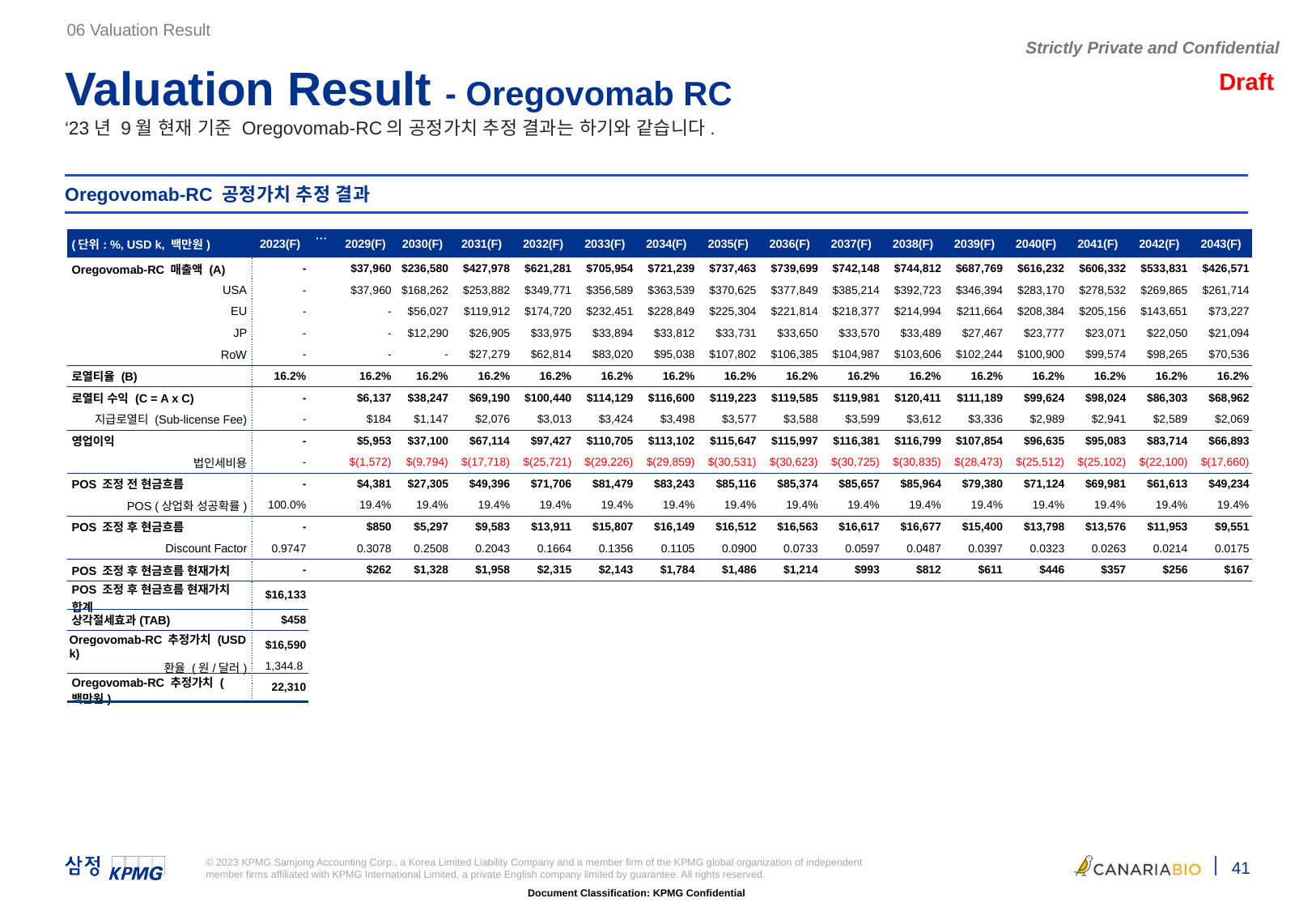

06 Valuation Result

Valuation Result - Oregovomab RC
‘23년 9월 현재 기준 Oregovomab-RC의 공정가치 추정 결과는 하기와 같습니다.
Oregovomab-RC 공정가치 추정 결과
| (단위: %, USD k, 백만원) | 2023(F) | … | 2029(F) | 2030(F) | 2031(F) | 2032(F) | 2033(F) | 2034(F) | 2035(F) | 2036(F) | 2037(F) | 2038(F) | 2039(F) | 2040(F) | 2041(F) | 2042(F) | 2043(F) |
| --- | --- | --- | --- | --- | --- | --- | --- | --- | --- | --- | --- | --- | --- | --- | --- | --- | --- |
| Oregovomab-RC 매출액 (A) | - |  | $37,960 | $236,580 | $427,978 | $621,281 | $705,954 | $721,239 | $737,463 | $739,699 | $742,148 | $744,812 | $687,769 | $616,232 | $606,332 | $533,831 | $426,571 |
| USA | - |  | $37,960 | $168,262 | $253,882 | $349,771 | $356,589 | $363,539 | $370,625 | $377,849 | $385,214 | $392,723 | $346,394 | $283,170 | $278,532 | $269,865 | $261,714 |
| EU | - |  | - | $56,027 | $119,912 | $174,720 | $232,451 | $228,849 | $225,304 | $221,814 | $218,377 | $214,994 | $211,664 | $208,384 | $205,156 | $143,651 | $73,227 |
| JP | - |  | - | $12,290 | $26,905 | $33,975 | $33,894 | $33,812 | $33,731 | $33,650 | $33,570 | $33,489 | $27,467 | $23,777 | $23,071 | $22,050 | $21,094 |
| RoW | - |  | - | - | $27,279 | $62,814 | $83,020 | $95,038 | $107,802 | $106,385 | $104,987 | $103,606 | $102,244 | $100,900 | $99,574 | $98,265 | $70,536 |
| 로열티율 (B) | 16.2% |  | 16.2% | 16.2% | 16.2% | 16.2% | 16.2% | 16.2% | 16.2% | 16.2% | 16.2% | 16.2% | 16.2% | 16.2% | 16.2% | 16.2% | 16.2% |
| 로열티 수익 (C = A x C) | - |  | $6,137 | $38,247 | $69,190 | $100,440 | $114,129 | $116,600 | $119,223 | $119,585 | $119,981 | $120,411 | $111,189 | $99,624 | $98,024 | $86,303 | $68,962 |
| 지급로열티 (Sub-license Fee) | - |  | $184 | $1,147 | $2,076 | $3,013 | $3,424 | $3,498 | $3,577 | $3,588 | $3,599 | $3,612 | $3,336 | $2,989 | $2,941 | $2,589 | $2,069 |
| 영업이익 | - |  | $5,953 | $37,100 | $67,114 | $97,427 | $110,705 | $113,102 | $115,647 | $115,997 | $116,381 | $116,799 | $107,854 | $96,635 | $95,083 | $83,714 | $66,893 |
| 법인세비용 | - |  | $(1,572) | $(9,794) | $(17,718) | $(25,721) | $(29,226) | $(29,859) | $(30,531) | $(30,623) | $(30,725) | $(30,835) | $(28,473) | $(25,512) | $(25,102) | $(22,100) | $(17,660) |
| POS 조정 전 현금흐름 | - |  | $4,381 | $27,305 | $49,396 | $71,706 | $81,479 | $83,243 | $85,116 | $85,374 | $85,657 | $85,964 | $79,380 | $71,124 | $69,981 | $61,613 | $49,234 |
| POS (상업화 성공확률) | 100.0% |  | 19.4% | 19.4% | 19.4% | 19.4% | 19.4% | 19.4% | 19.4% | 19.4% | 19.4% | 19.4% | 19.4% | 19.4% | 19.4% | 19.4% | 19.4% |
| POS 조정 후 현금흐름 | - |  | $850 | $5,297 | $9,583 | $13,911 | $15,807 | $16,149 | $16,512 | $16,563 | $16,617 | $16,677 | $15,400 | $13,798 | $13,576 | $11,953 | $9,551 |
| Discount Factor | 0.9747 |  | 0.3078 | 0.2508 | 0.2043 | 0.1664 | 0.1356 | 0.1105 | 0.0900 | 0.0733 | 0.0597 | 0.0487 | 0.0397 | 0.0323 | 0.0263 | 0.0214 | 0.0175 |
| POS 조정 후 현금흐름 현재가치 | - |  | $262 | $1,328 | $1,958 | $2,315 | $2,143 | $1,784 | $1,486 | $1,214 | $993 | $812 | $611 | $446 | $357 | $256 | $167 |
| POS 조정 후 현금흐름 현재가치 합계 | $16,133 |  |  |  |  |  |  |  |  |  |  |  |  |  |  |  |  |
| 상각절세효과(TAB) | $458 |  |  |  |  |  |  |  |  |  |  |  |  |  |  |  |  |
| Oregovomab-RC 추정가치 (USD k) | $16,590 |  |  |  |  |  |  |  |  |  |  |  |  |  |  |  |  |
| 환율 (원/달러) | 1,344.8 |  |  |  |  |  |  |  |  |  |  |  |  |  |  |  |  |
| Oregovomab-RC 추정가치 (백만원) | 22,310 |  |  |  |  |  |  |  |  |  |  |  |  |  |  |  |  |